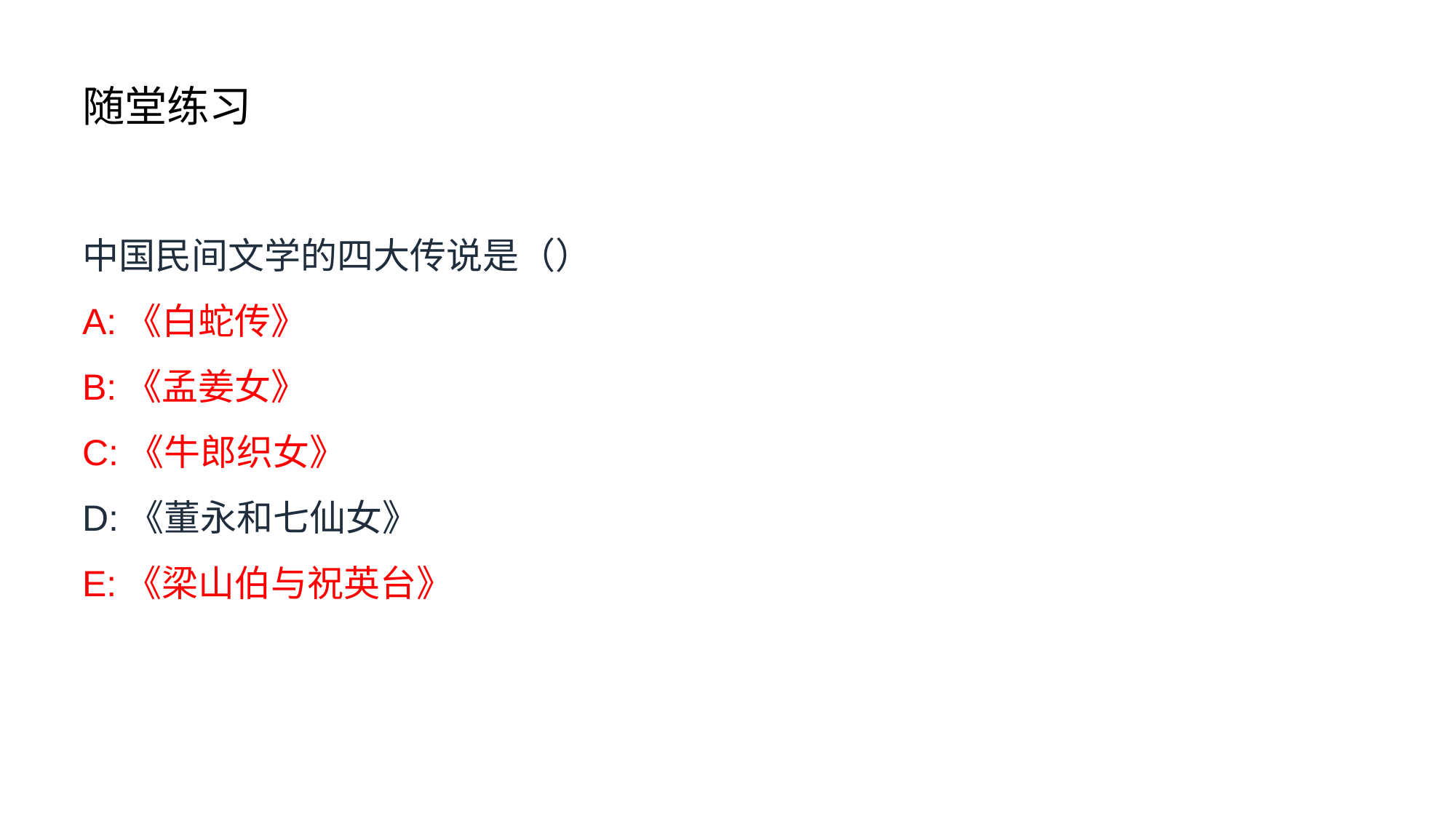

随堂练习
中国民间文学的四大传说是（）
A:《白蛇传》
B:《孟姜女》
C:《牛郎织女》
D:《董永和七仙女》
E:《梁山伯与祝英台》